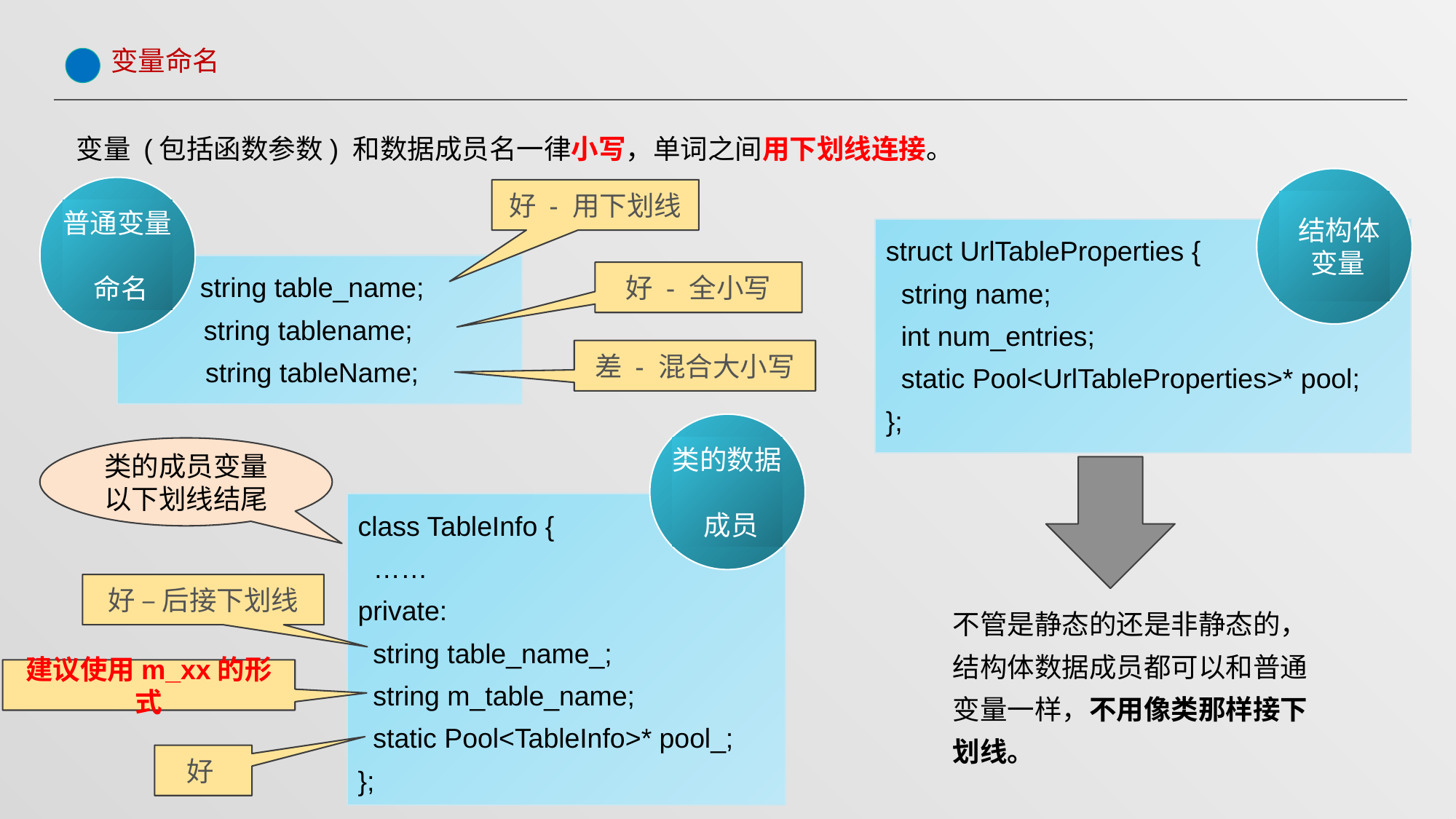

# 变量命名

变量 (包括函数参数) 和数据成员名一律小写，单词之间用下划线连接。

  结构体
    变量

普通变量
    命名
好 - 用下划线
struct UrlTableProperties {
  string name;
  int num_entries;
  static Pool<UrlTableProperties>* pool;
};
string table_name;
string tablename;
string tableName;
好 - 全小写
差 - 混合大小写

类的数据
    成员

类的成员变量
以下划线结尾

class TableInfo {
  ……
private:
  string table_name_;
  string m_table_name;
  static Pool<TableInfo>* pool_;
};
好 – 后接下划线
不管是静态的还是非静态的，结构体数据成员都可以和普通变量一样，不用像类那样接下划线。
建议使用m_xx的形式
好